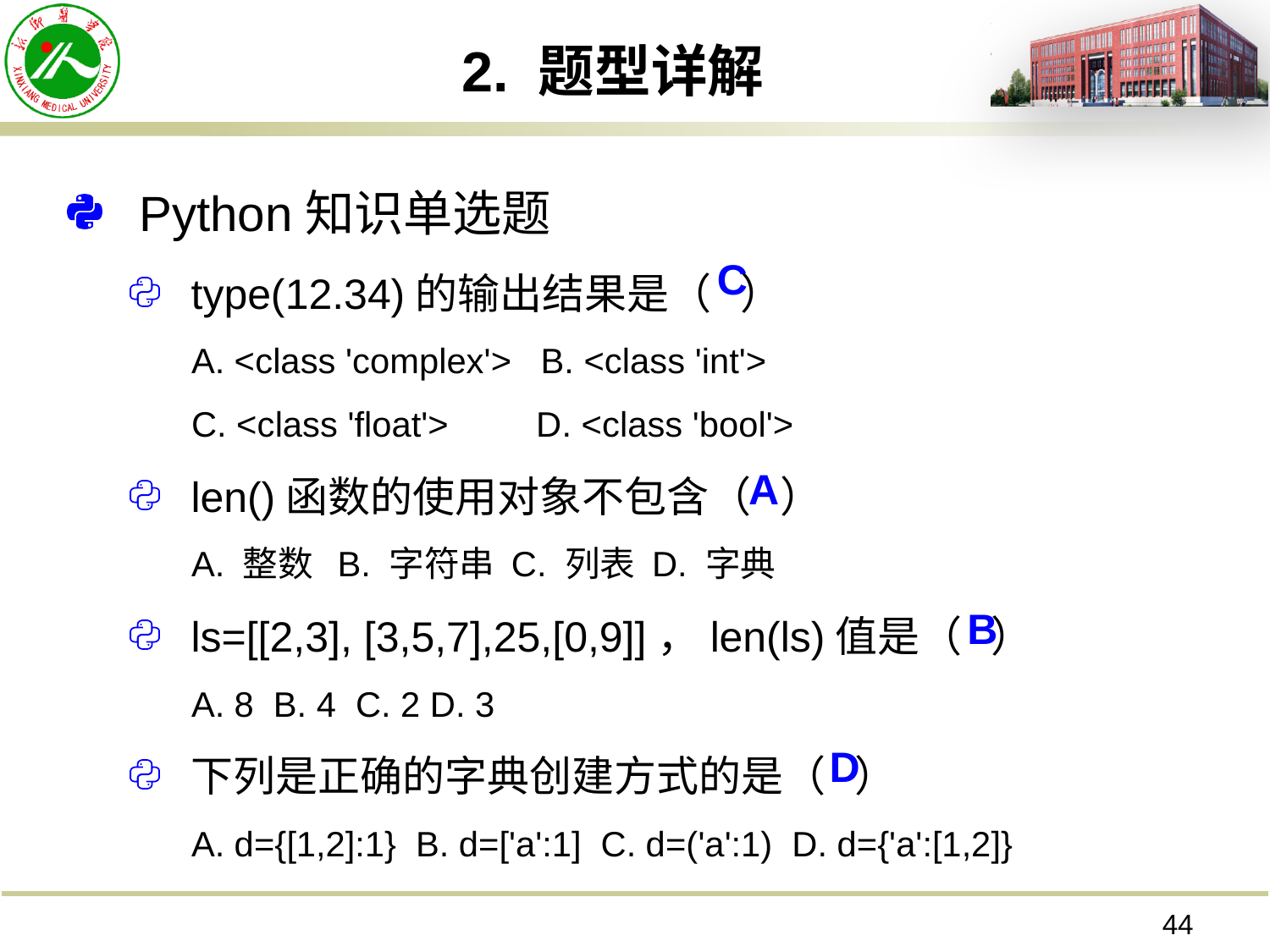

# 2. 题型详解
Python知识单选题
type(12.34)的输出结果是（   ）
A. <class 'complex'>   B. <class 'int'>
C. <class 'float'>         D. <class 'bool'>
len()函数的使用对象不包含（   ）
A. 整数  B. 字符串 C. 列表 D. 字典
ls=[[2,3], [3,5,7],25,[0,9]]，len(ls)值是（   ）
A. 8  B. 4  C. 2 D. 3
下列是正确的字典创建方式的是（   ）
A. d={[1,2]:1}  B. d=['a':1]  C. d=('a':1)  D. d={'a':[1,2]}
C
A
B
D
44